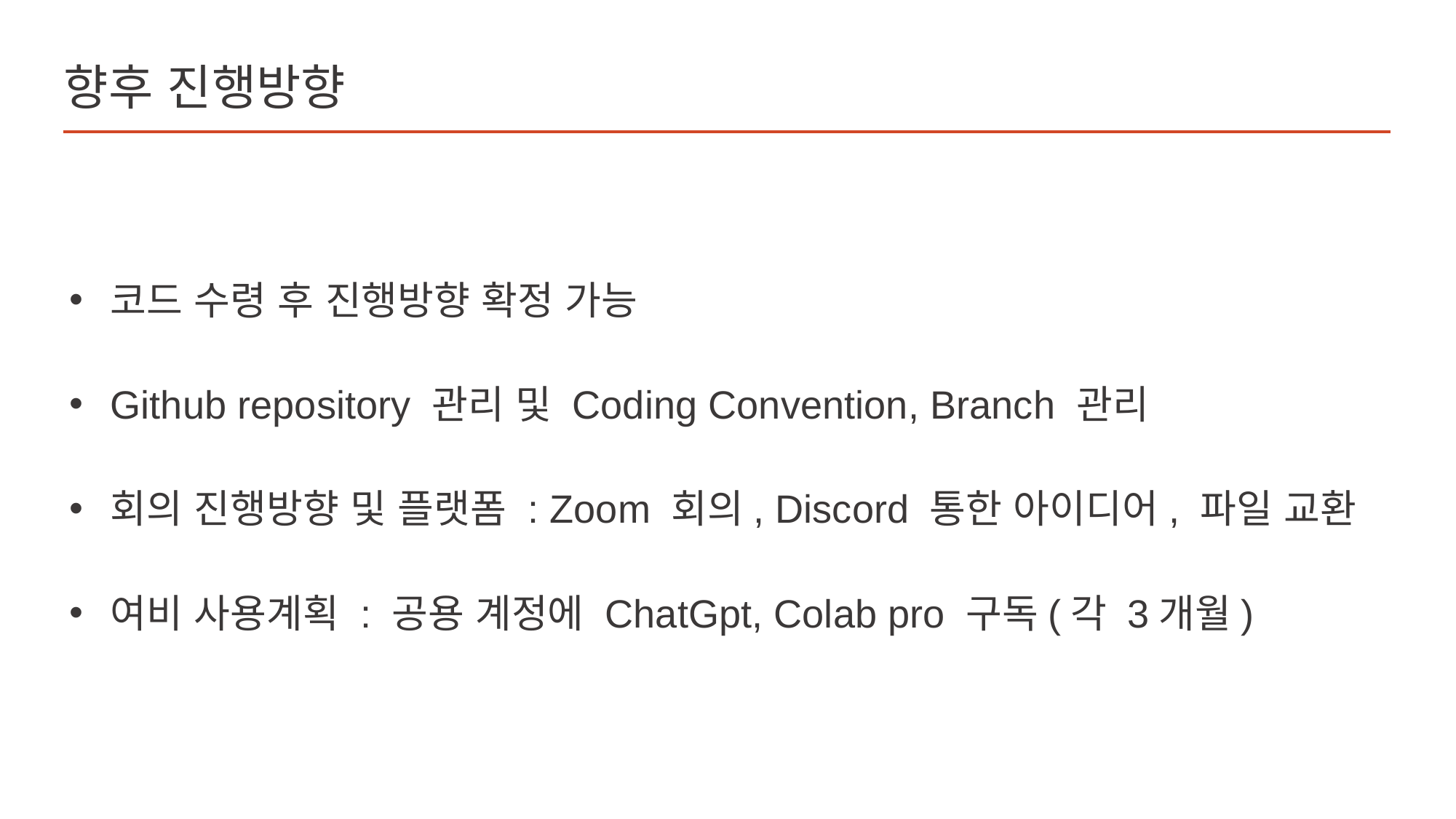

# 향후 진행방향
코드 수령 후 진행방향 확정 가능
Github repository 관리 및 Coding Convention, Branch 관리
회의 진행방향 및 플랫폼 : Zoom 회의, Discord 통한 아이디어, 파일 교환
여비 사용계획 : 공용 계정에 ChatGpt, Colab pro 구독(각 3개월)